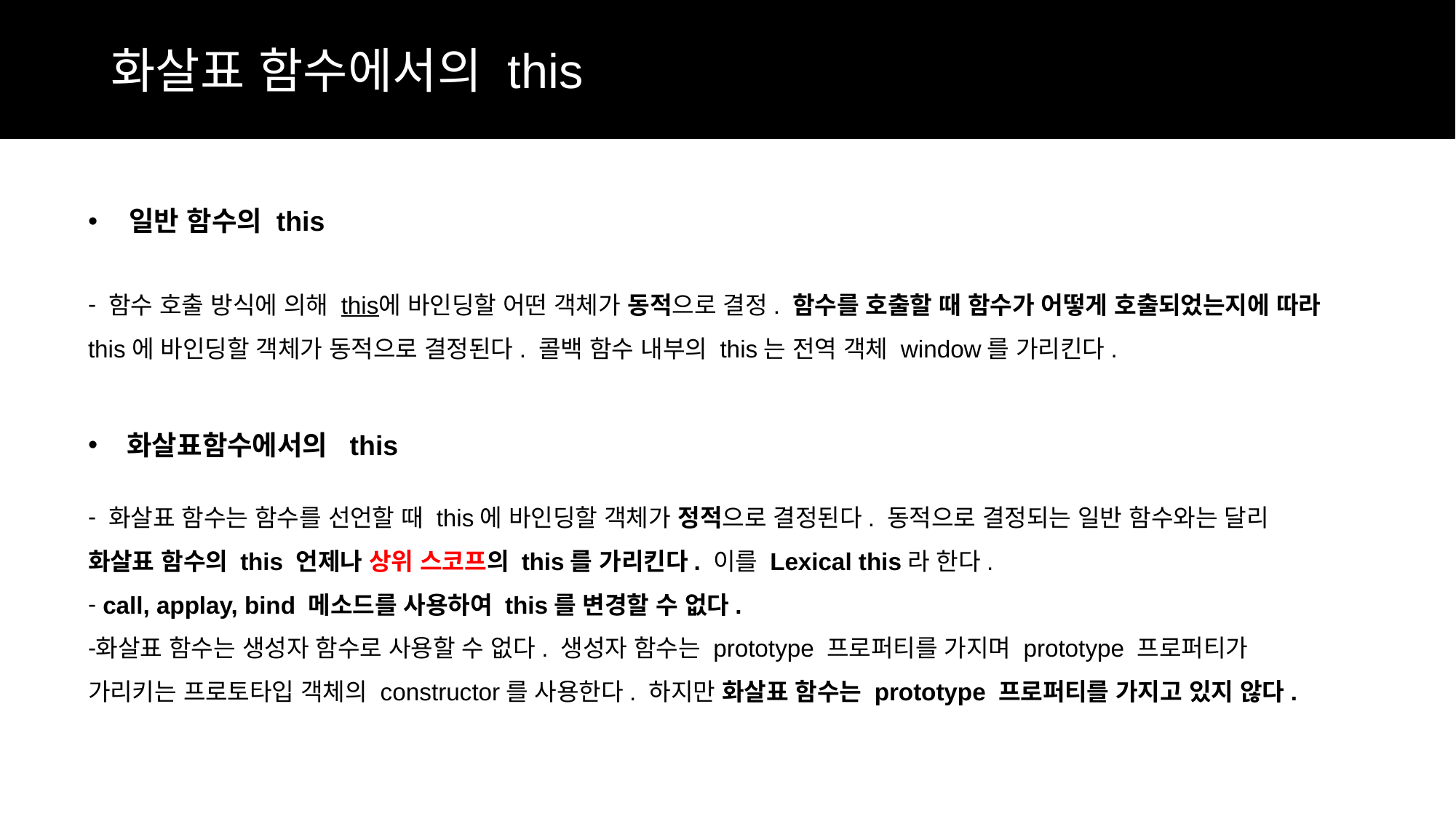

화살표 함수에서의 this
일반 함수의 this

 함수 호출 방식에 의해 this에 바인딩할 어떤 객체가 동적으로 결정. 함수를 호출할 때 함수가 어떻게 호출되었는지에 따라 this에 바인딩할 객체가 동적으로 결정된다. 콜백 함수 내부의 this는 전역 객체 window를 가리킨다.

   화살표함수에서의  this

 화살표 함수는 함수를 선언할 때 this에 바인딩할 객체가 정적으로 결정된다. 동적으로 결정되는 일반 함수와는 달리 화살표 함수의 this 언제나 상위 스코프의 this를 가리킨다. 이를 Lexical this라 한다.
 call, applay, bind 메소드를 사용하여 this를 변경할 수 없다.
화살표 함수는 생성자 함수로 사용할 수 없다. 생성자 함수는 prototype 프로퍼티를 가지며 prototype 프로퍼티가 가리키는 프로토타입 객체의 constructor를 사용한다. 하지만 화살표 함수는 prototype 프로퍼티를 가지고 있지 않다.